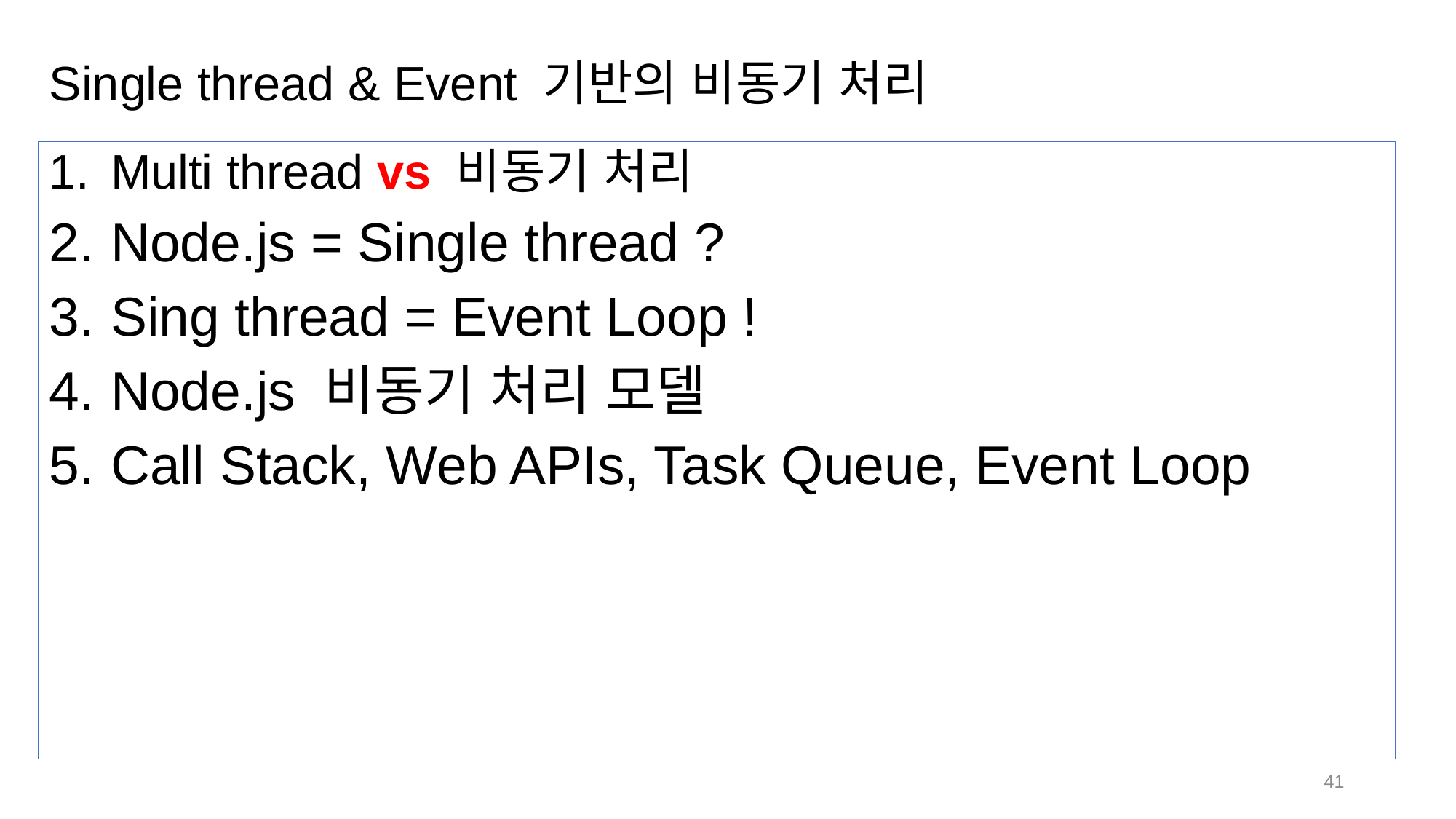

# Single thread & Event 기반의 비동기 처리
Multi thread vs 비동기 처리
Node.js = Single thread ?
Sing thread = Event Loop !
Node.js 비동기 처리 모델
Call Stack, Web APIs, Task Queue, Event Loop
41